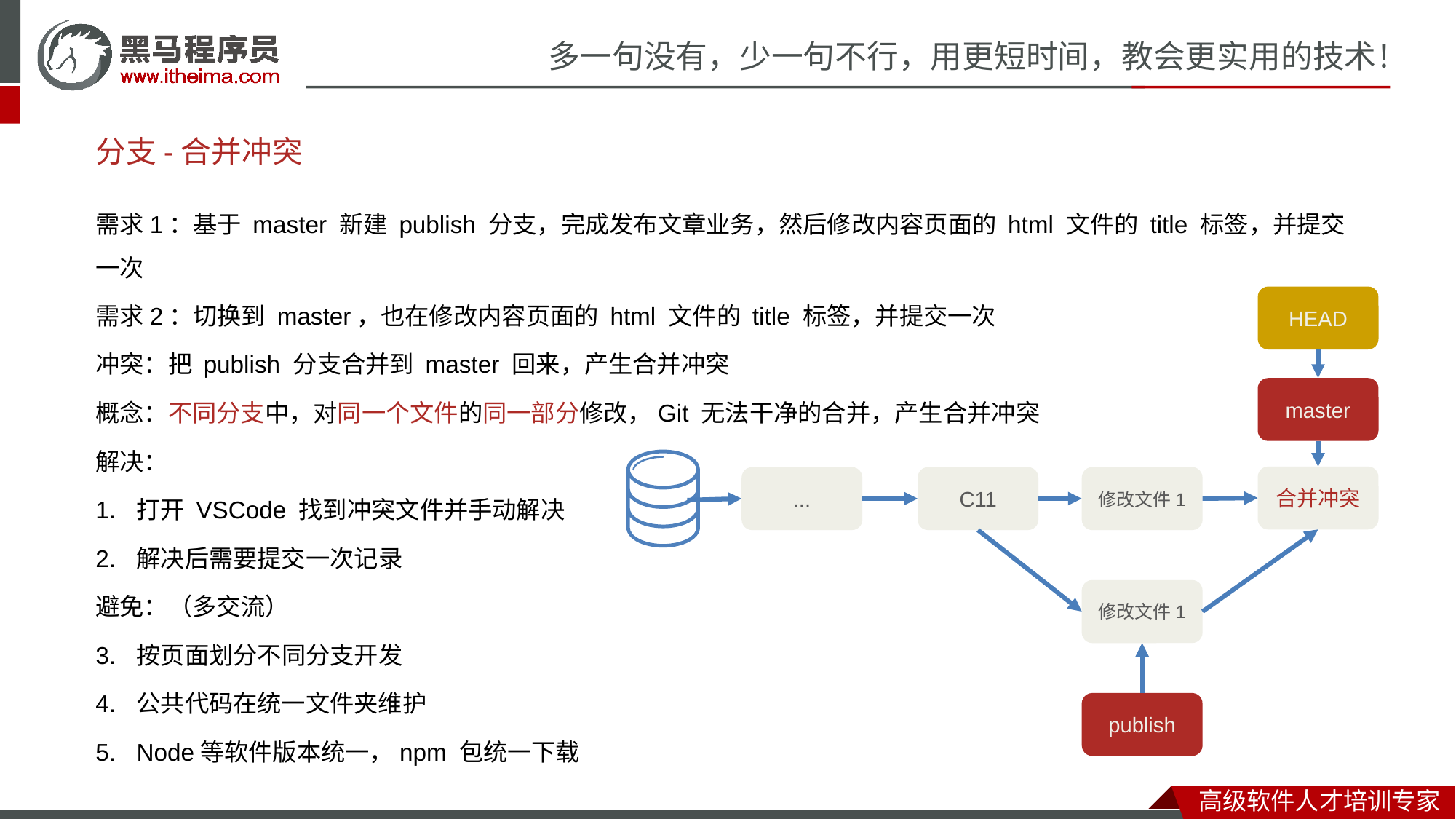

# 分支-合并冲突
需求1：基于 master 新建 publish 分支，完成发布文章业务，然后修改内容页面的 html 文件的 title 标签，并提交一次
需求2：切换到 master，也在修改内容页面的 html 文件的 title 标签，并提交一次
冲突：把 publish 分支合并到 master 回来，产生合并冲突
概念：不同分支中，对同一个文件的同一部分修改，Git 无法干净的合并，产生合并冲突
解决：
打开 VSCode 找到冲突文件并手动解决
解决后需要提交一次记录
避免：（多交流）
按页面划分不同分支开发
公共代码在统一文件夹维护
Node等软件版本统一，npm 包统一下载
HEAD
master

合并冲突
修改文件1
C11
...
修改文件1
publish